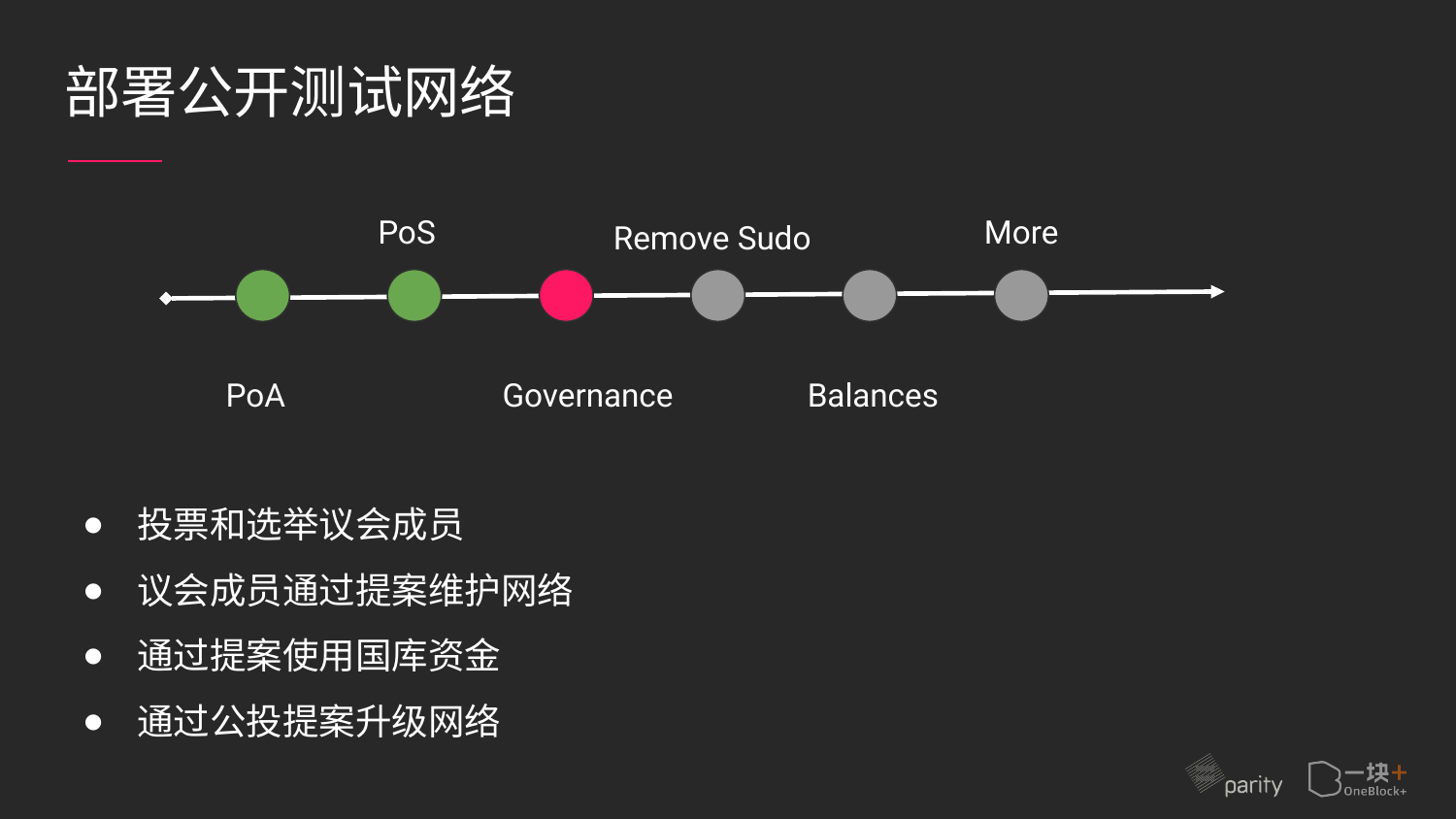

# 部署公开测试网络
PoS
More
Remove Sudo

PoA
Governance
Balances
投票和选举议会成员
议会成员通过提案维护网络
通过提案使用国库资金
通过公投提案升级网络